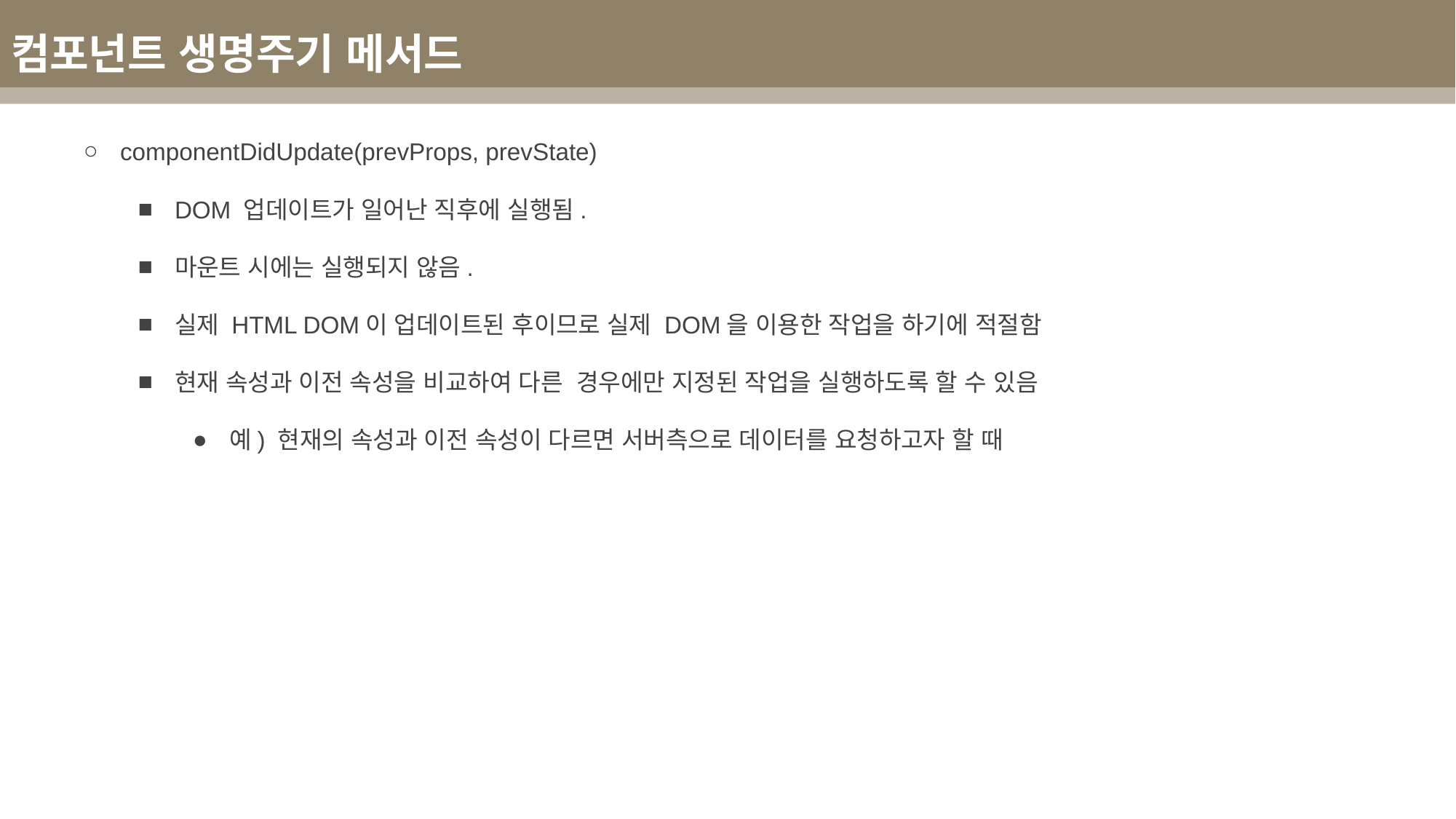

컴포넌트 생명주기 메서드
componentDidUpdate(prevProps, prevState)
DOM 업데이트가 일어난 직후에 실행됨.
마운트 시에는 실행되지 않음.
실제 HTML DOM이 업데이트된 후이므로 실제 DOM을 이용한 작업을 하기에 적절함
현재 속성과 이전 속성을 비교하여 다른  경우에만 지정된 작업을 실행하도록 할 수 있음
예) 현재의 속성과 이전 속성이 다르면 서버측으로 데이터를 요청하고자 할 때